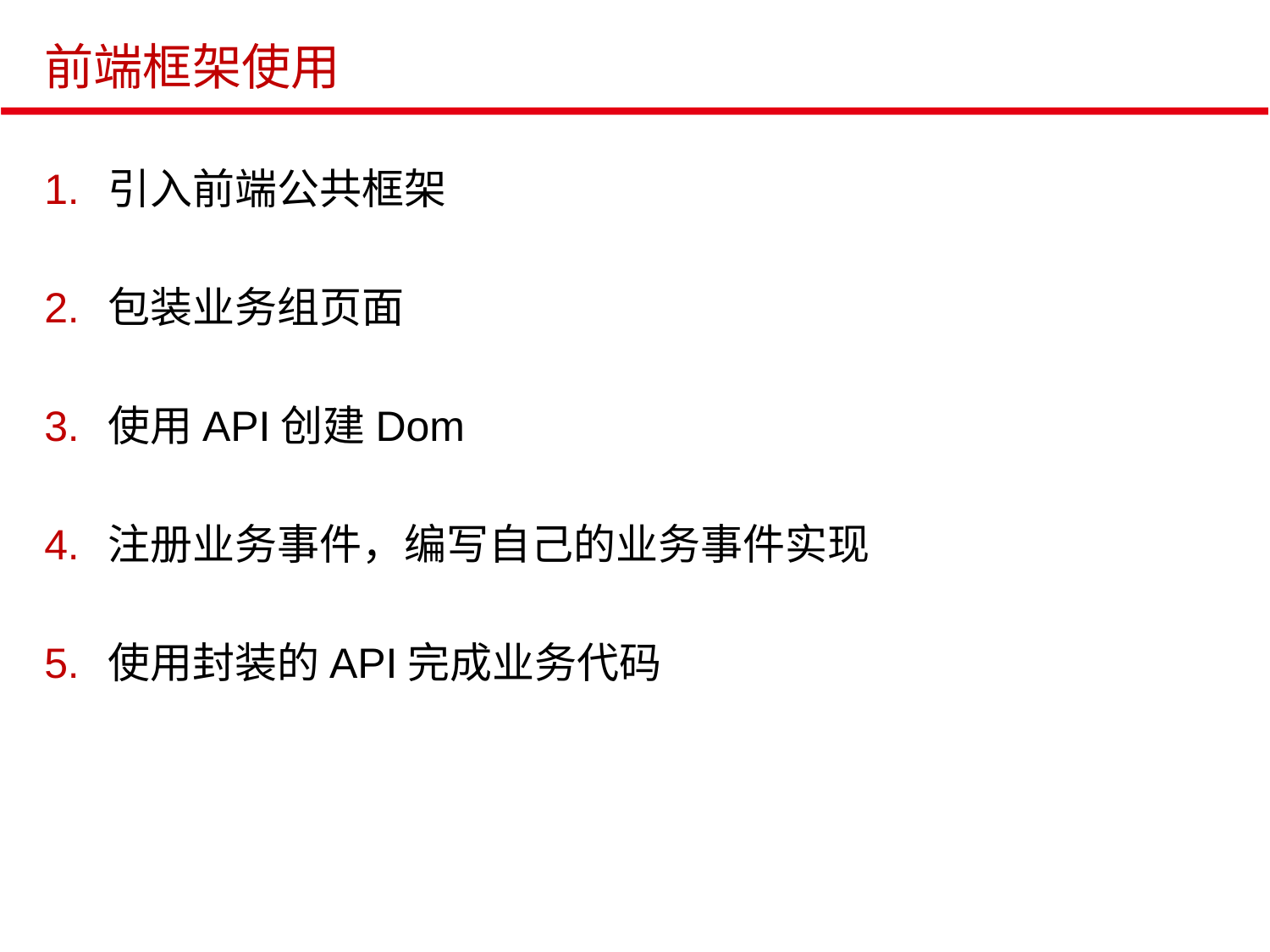

# 前端框架使用
引入前端公共框架

包装业务组页面

使用API创建Dom

注册业务事件，编写自己的业务事件实现

使用封装的API完成业务代码